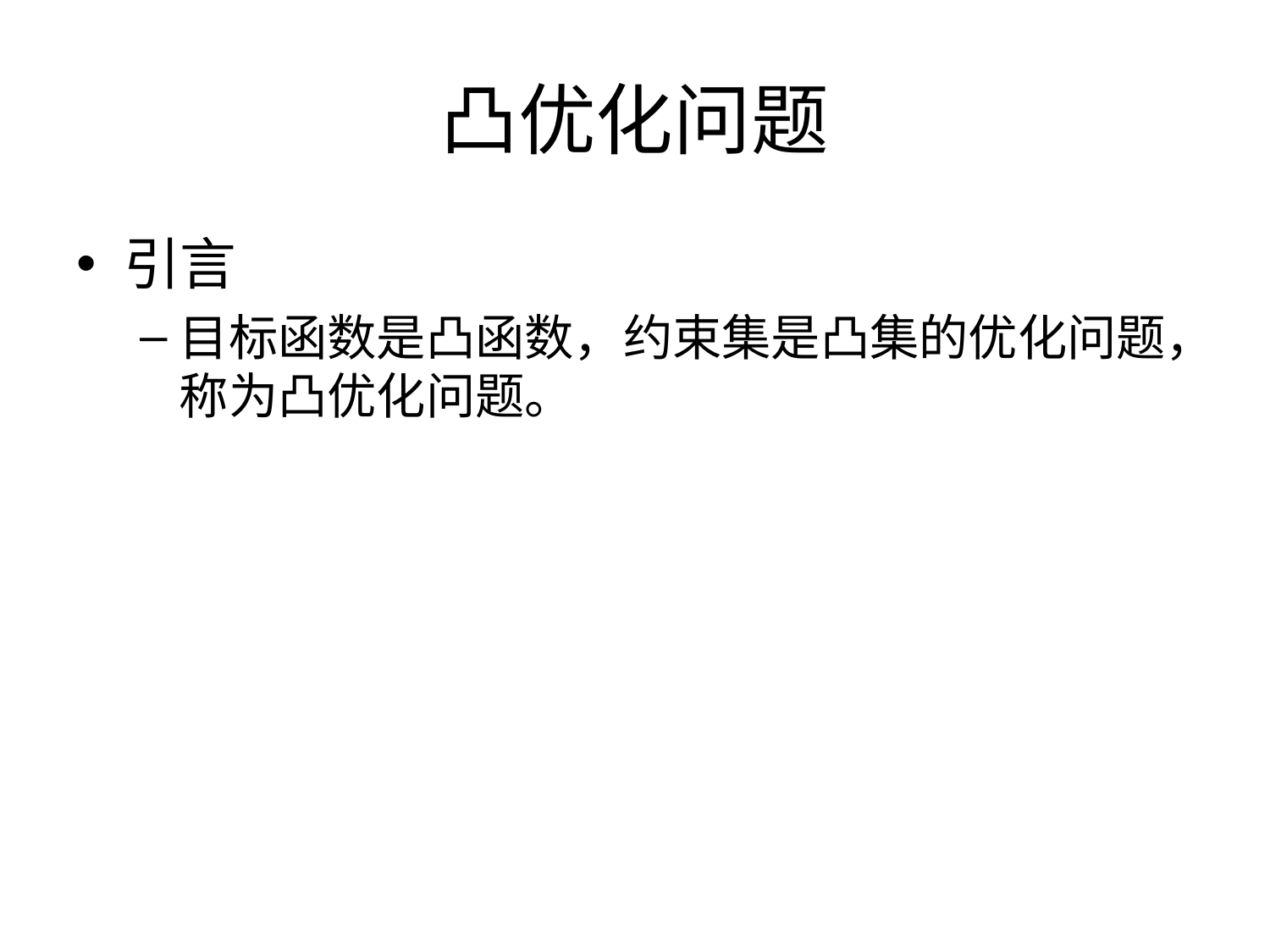

# 凸优化问题
引言
目标函数是凸函数，约束集是凸集的优化问题，称为凸优化问题。